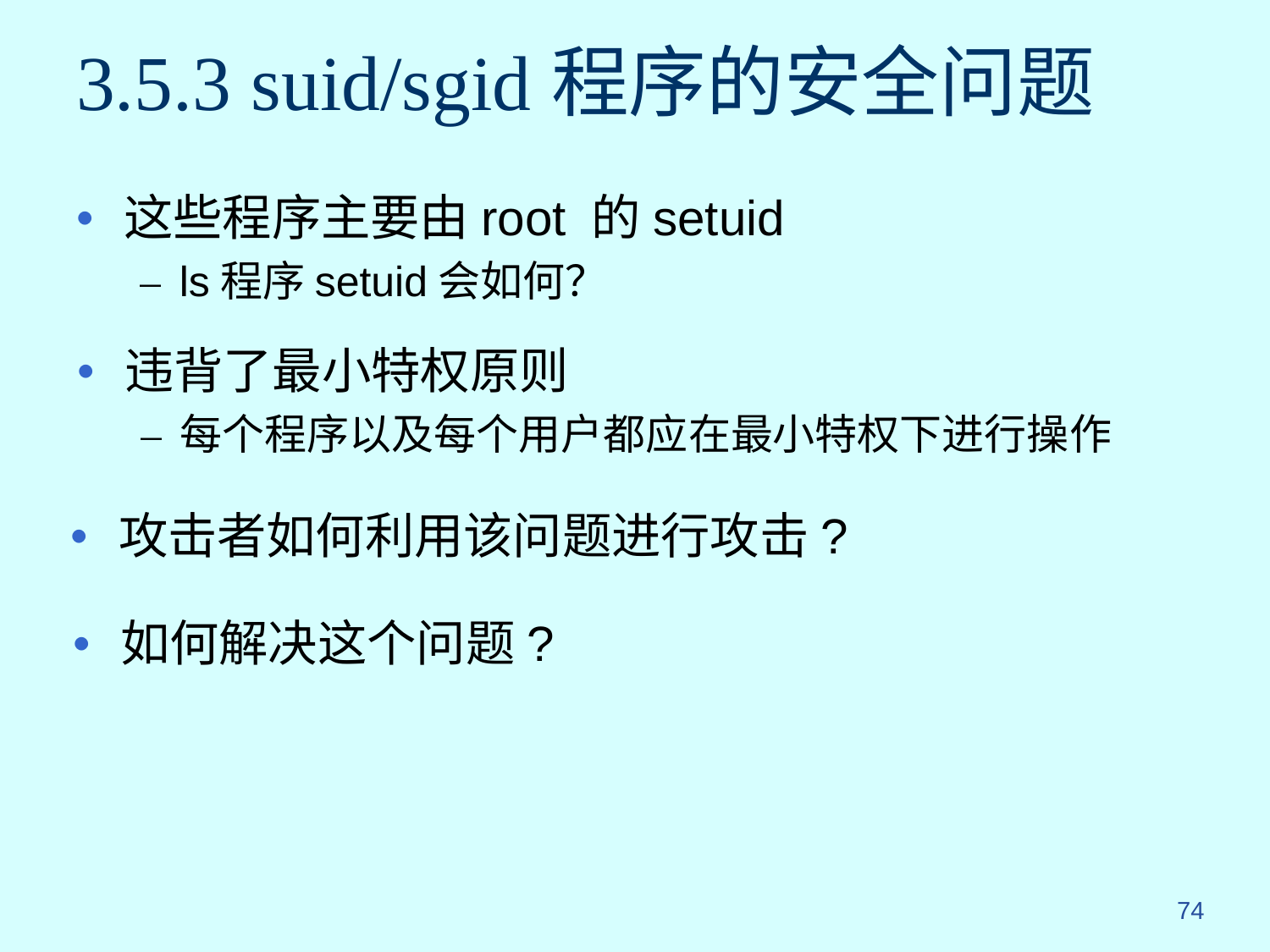

# 3.5.3 suid/sgid程序的安全问题
这些程序主要由root 的setuid
ls程序setuid会如何？
违背了最小特权原则
每个程序以及每个用户都应在最小特权下进行操作
攻击者如何利用该问题进行攻击?
如何解决这个问题?
74
74